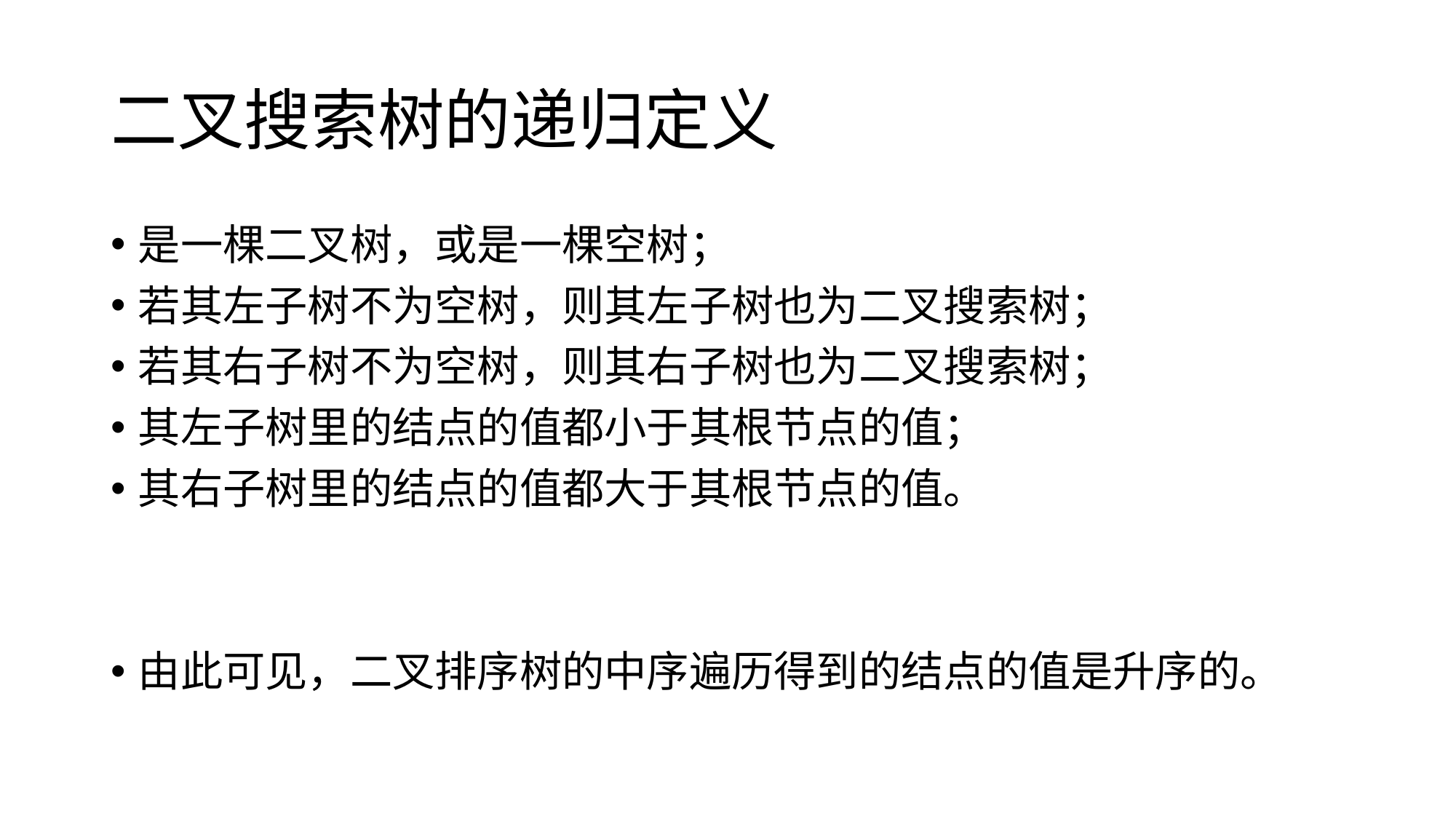

# 二叉搜索树的递归定义
是一棵二叉树，或是一棵空树；
若其左子树不为空树，则其左子树也为二叉搜索树；
若其右子树不为空树，则其右子树也为二叉搜索树；
其左子树里的结点的值都小于其根节点的值；
其右子树里的结点的值都大于其根节点的值。

由此可见，二叉排序树的中序遍历得到的结点的值是升序的。